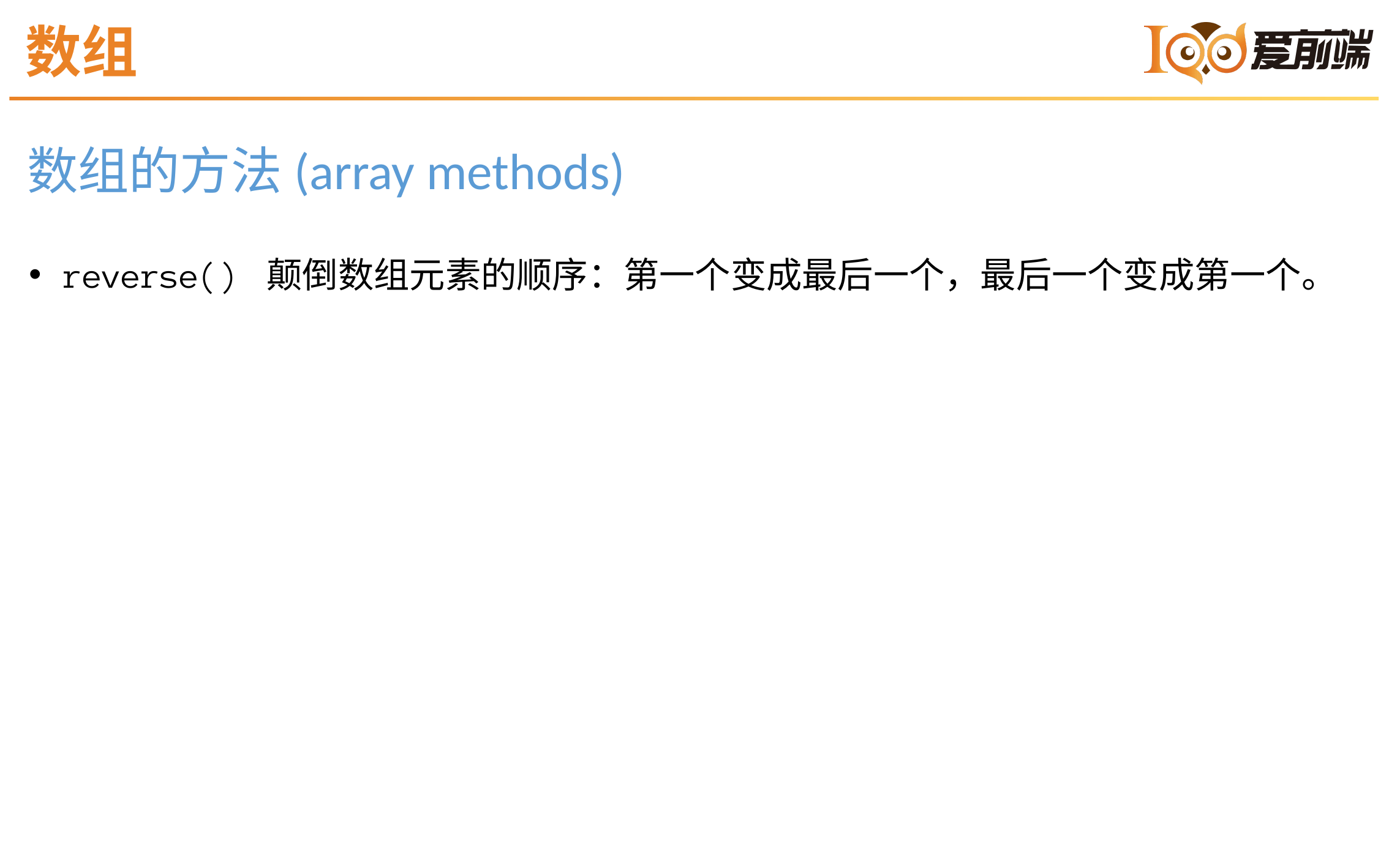

数组

数组的方法(array methods)
reverse() 颠倒数组元素的顺序：第一个变成最后一个，最后一个变成第一个。